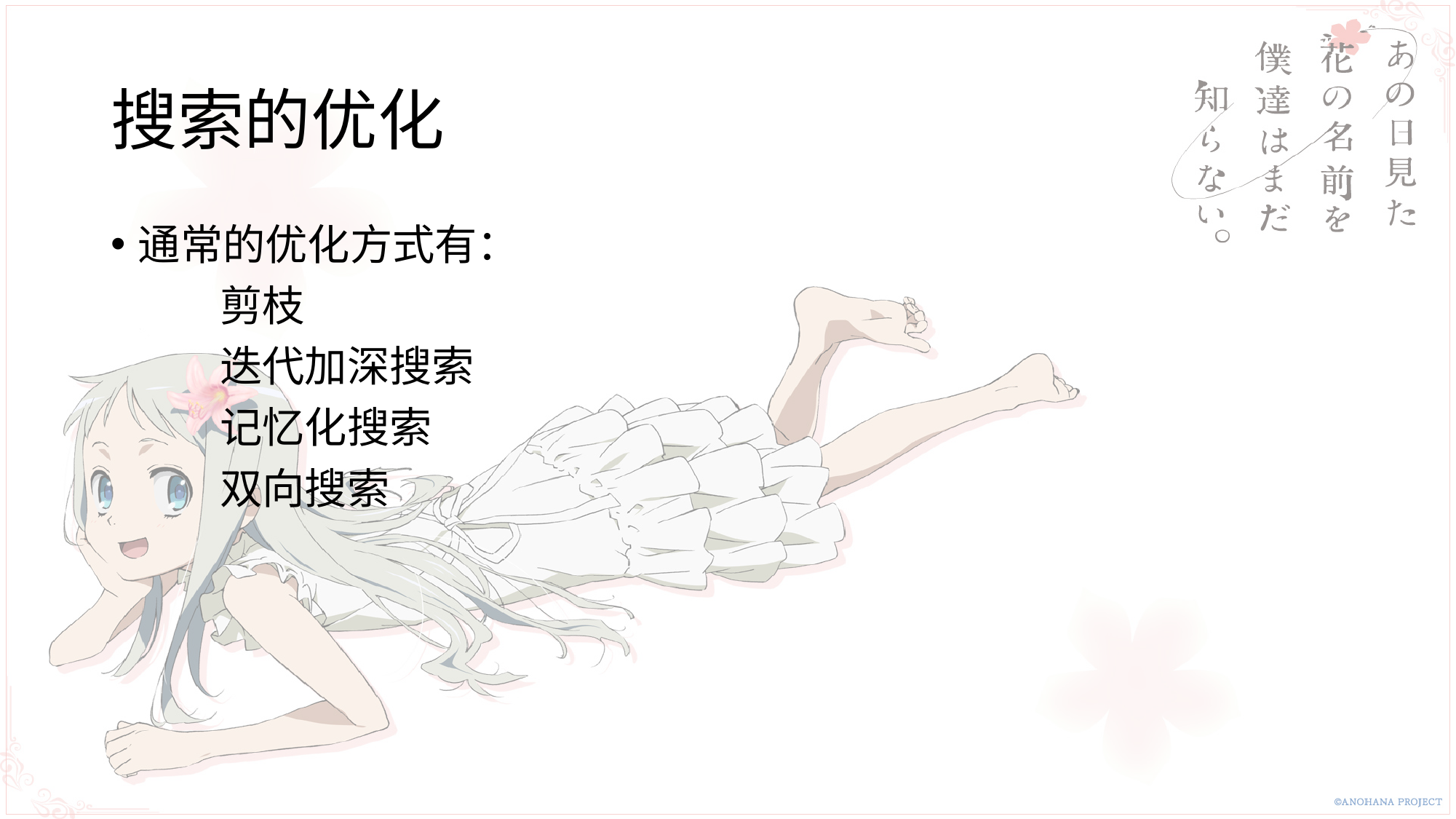

# 搜索的优化
通常的优化方式有：
	剪枝
	迭代加深搜索
	记忆化搜索
	双向搜索